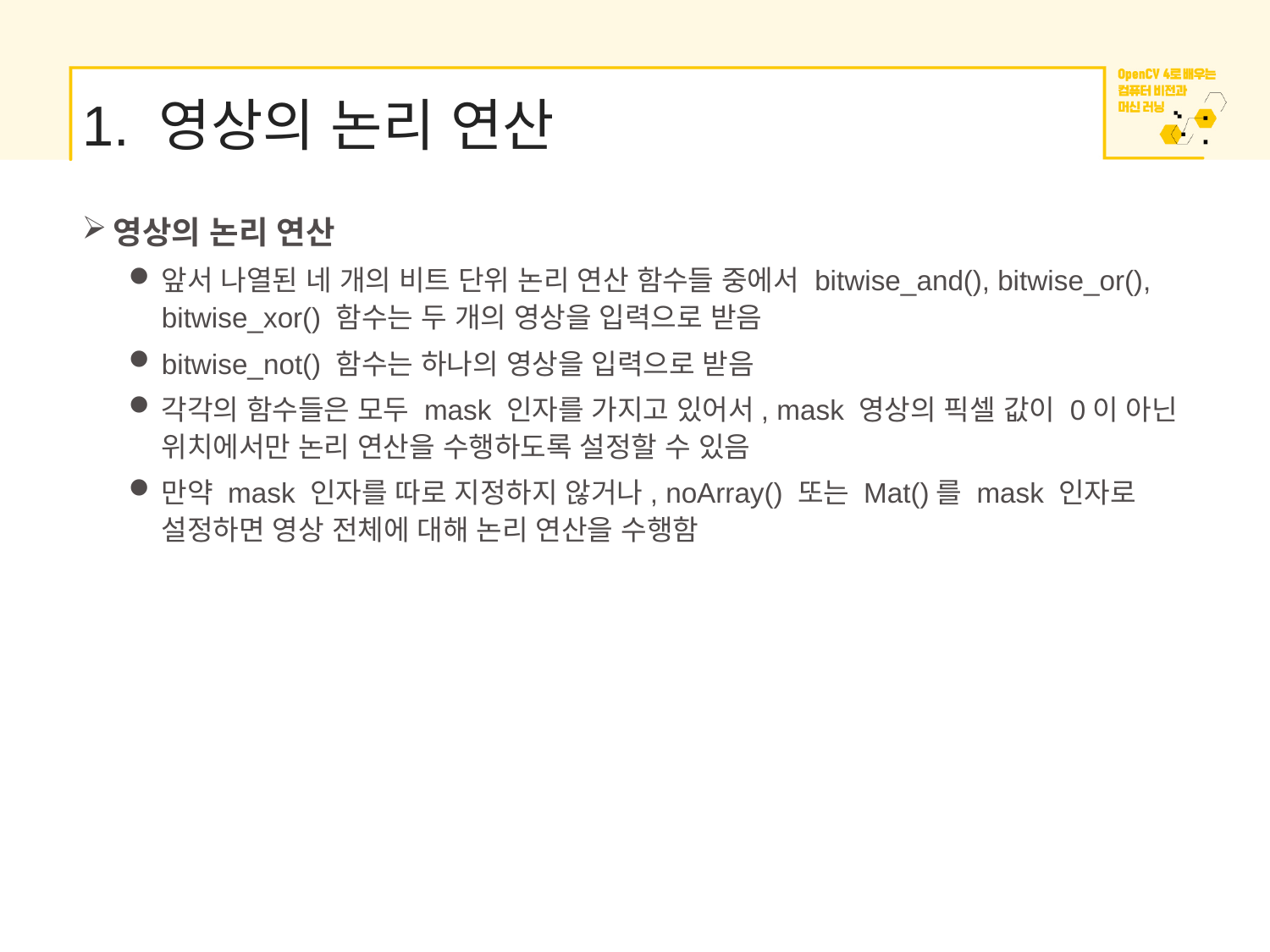

# 1. 영상의 논리 연산
영상의 논리 연산
앞서 나열된 네 개의 비트 단위 논리 연산 함수들 중에서 bitwise_and(), bitwise_or(), bitwise_xor() 함수는 두 개의 영상을 입력으로 받음
bitwise_not() 함수는 하나의 영상을 입력으로 받음
각각의 함수들은 모두 mask 인자를 가지고 있어서, mask 영상의 픽셀 값이 0이 아닌 위치에서만 논리 연산을 수행하도록 설정할 수 있음
만약 mask 인자를 따로 지정하지 않거나, noArray() 또는 Mat()를 mask 인자로 설정하면 영상 전체에 대해 논리 연산을 수행함